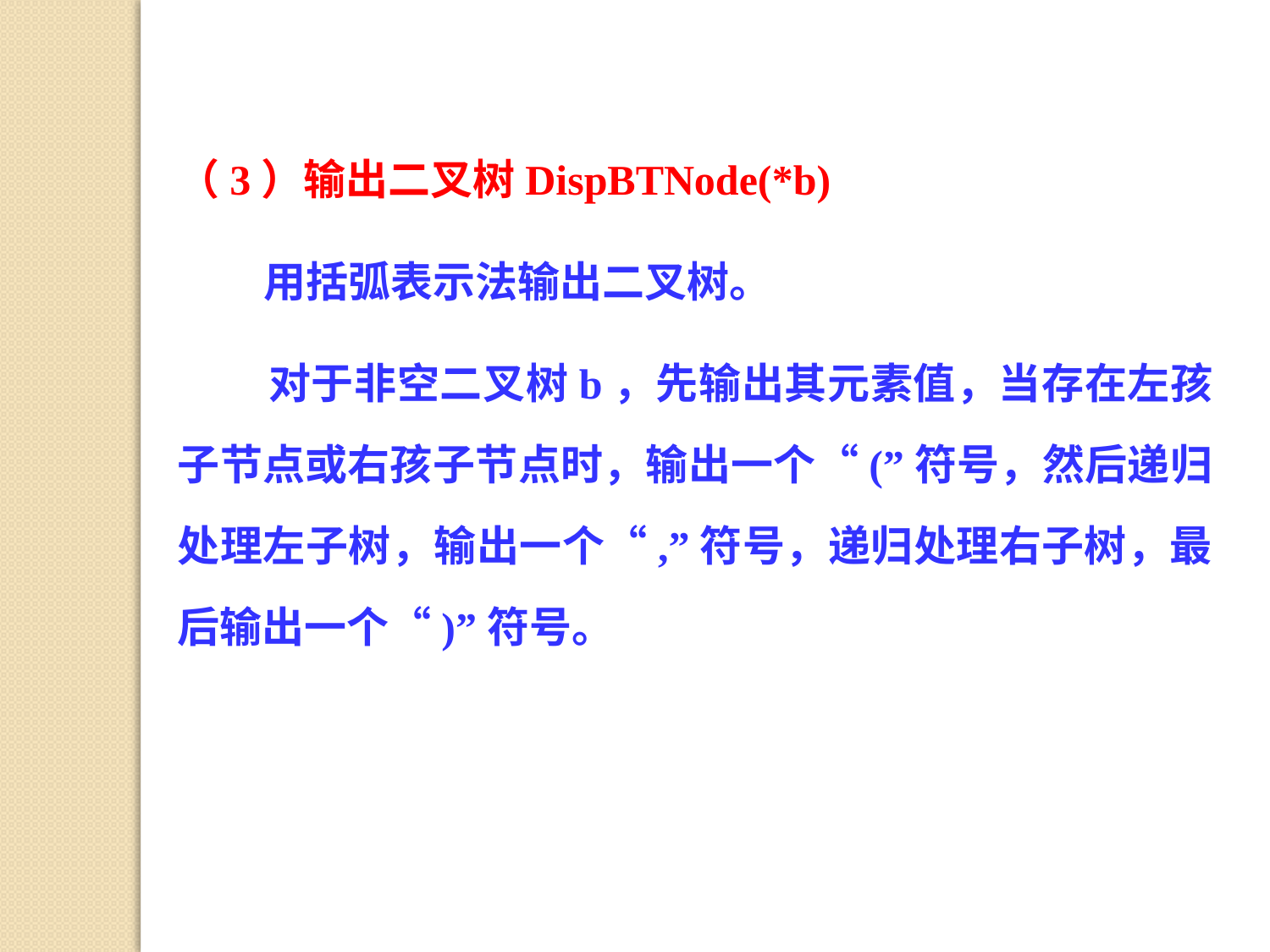

（3）输出二叉树DispBTNode(*b)
        用括弧表示法输出二叉树。
        对于非空二叉树b，先输出其元素值，当存在左孩子节点或右孩子节点时，输出一个“(”符号，然后递归处理左子树，输出一个“,”符号，递归处理右子树，最后输出一个“)”符号。